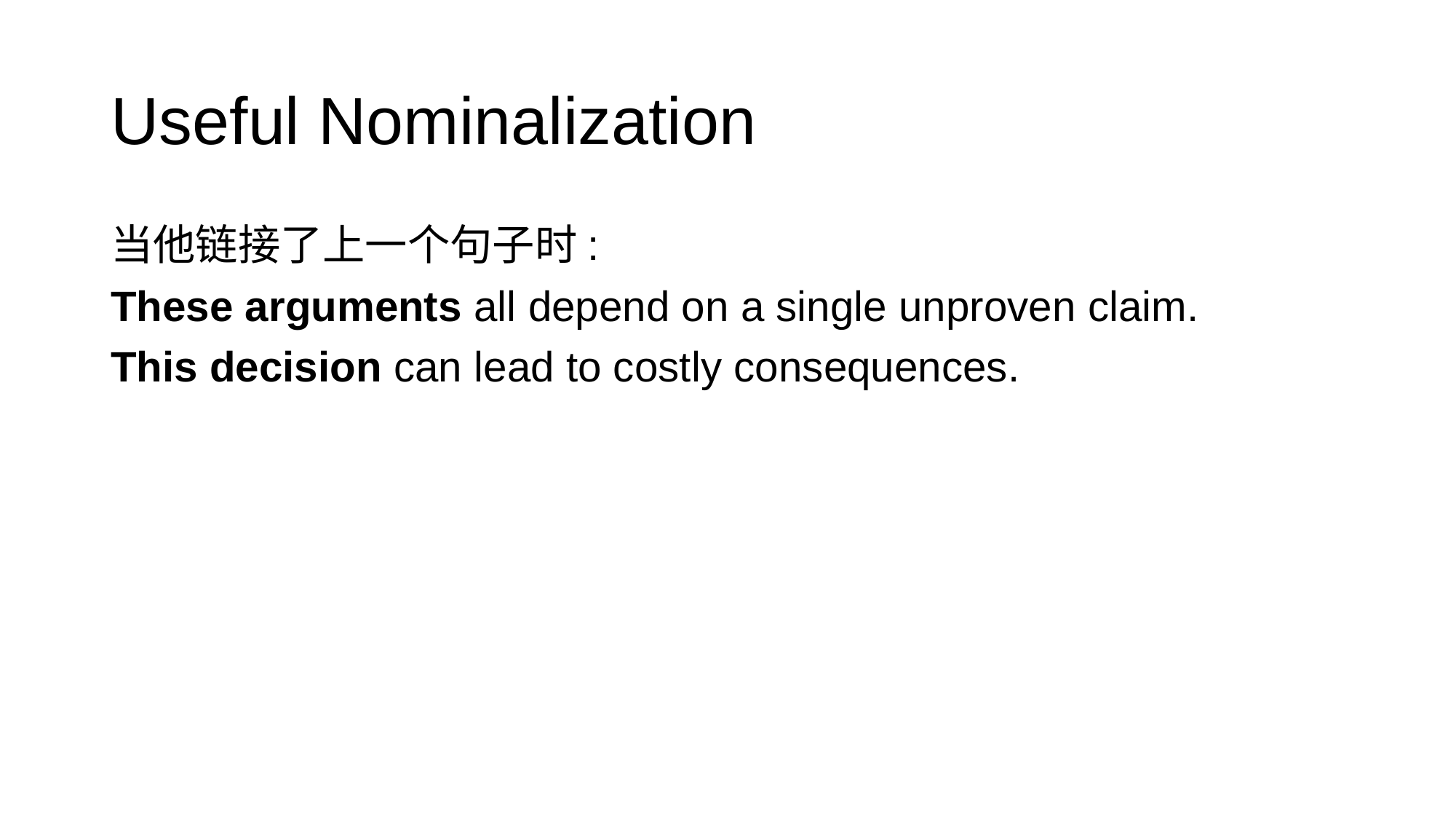

# Useful Nominalization
当他链接了上一个句子时:
These arguments all depend on a single unproven claim.
This decision can lead to costly consequences.